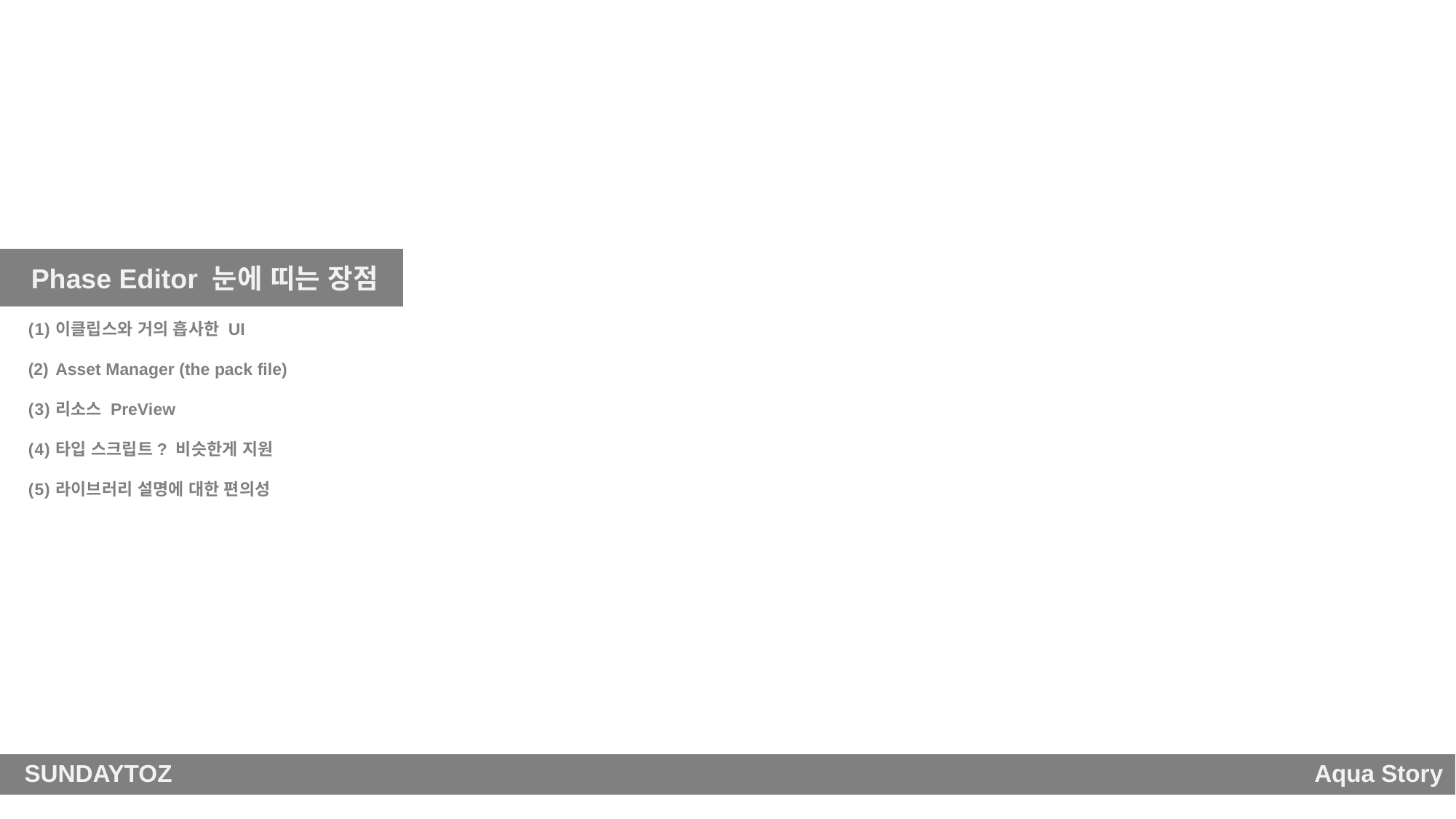

Phase Editor 눈에 띠는 장점
이클립스와 거의 흡사한 UI

Asset Manager (the pack file)

리소스 PreView

타입 스크립트? 비슷한게 지원

라이브러리 설명에 대한 편의성

SUNDAYTOZ
Aqua Story